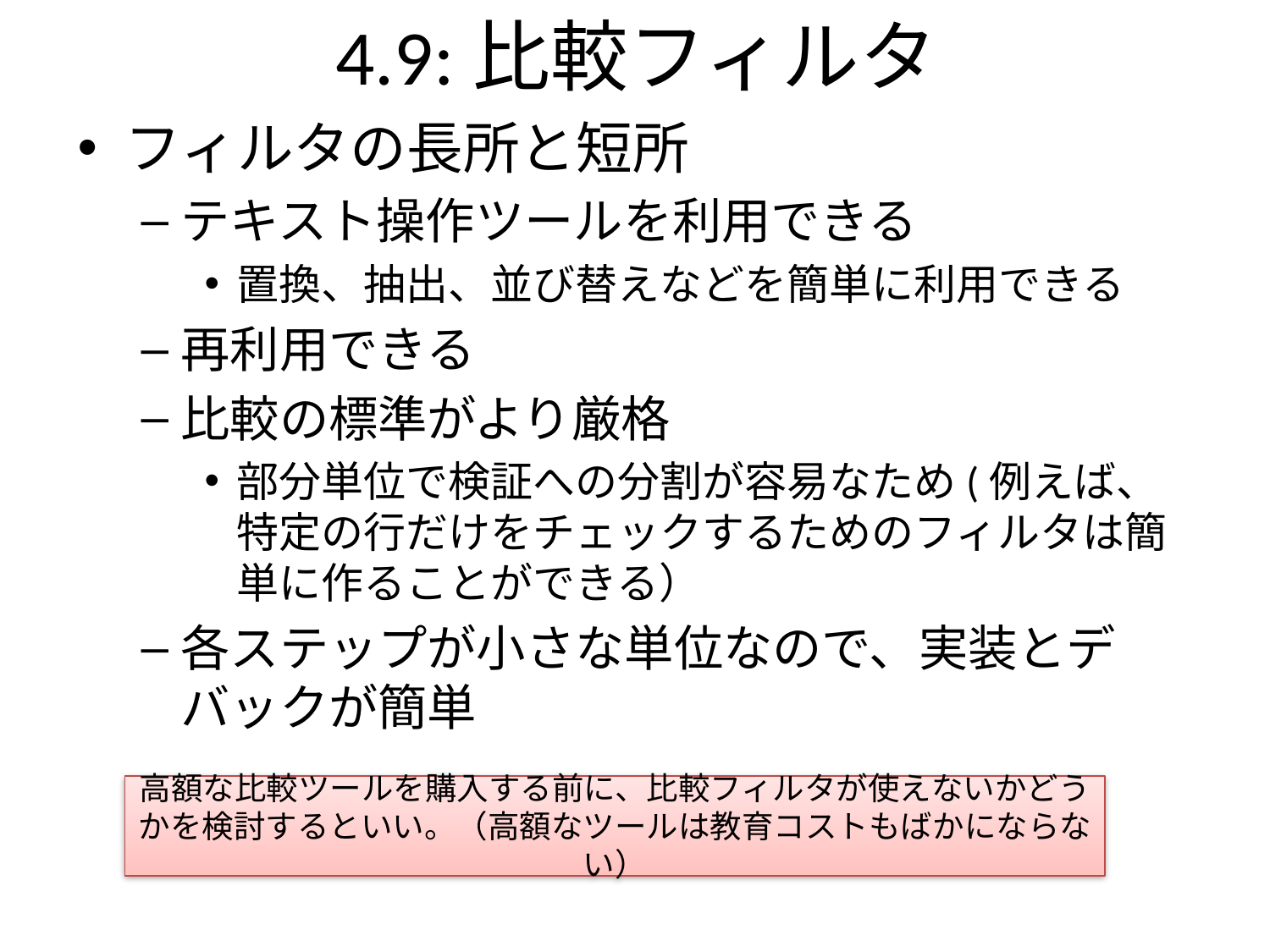

4.9:比較フィルタ
フィルタの長所と短所
テキスト操作ツールを利用できる
置換、抽出、並び替えなどを簡単に利用できる
再利用できる
比較の標準がより厳格
部分単位で検証への分割が容易なため(例えば、特定の行だけをチェックするためのフィルタは簡単に作ることができる）
各ステップが小さな単位なので、実装とデバックが簡単

高額な比較ツールを購入する前に、比較フィルタが使えないかどうかを検討するといい。（高額なツールは教育コストもばかにならない）